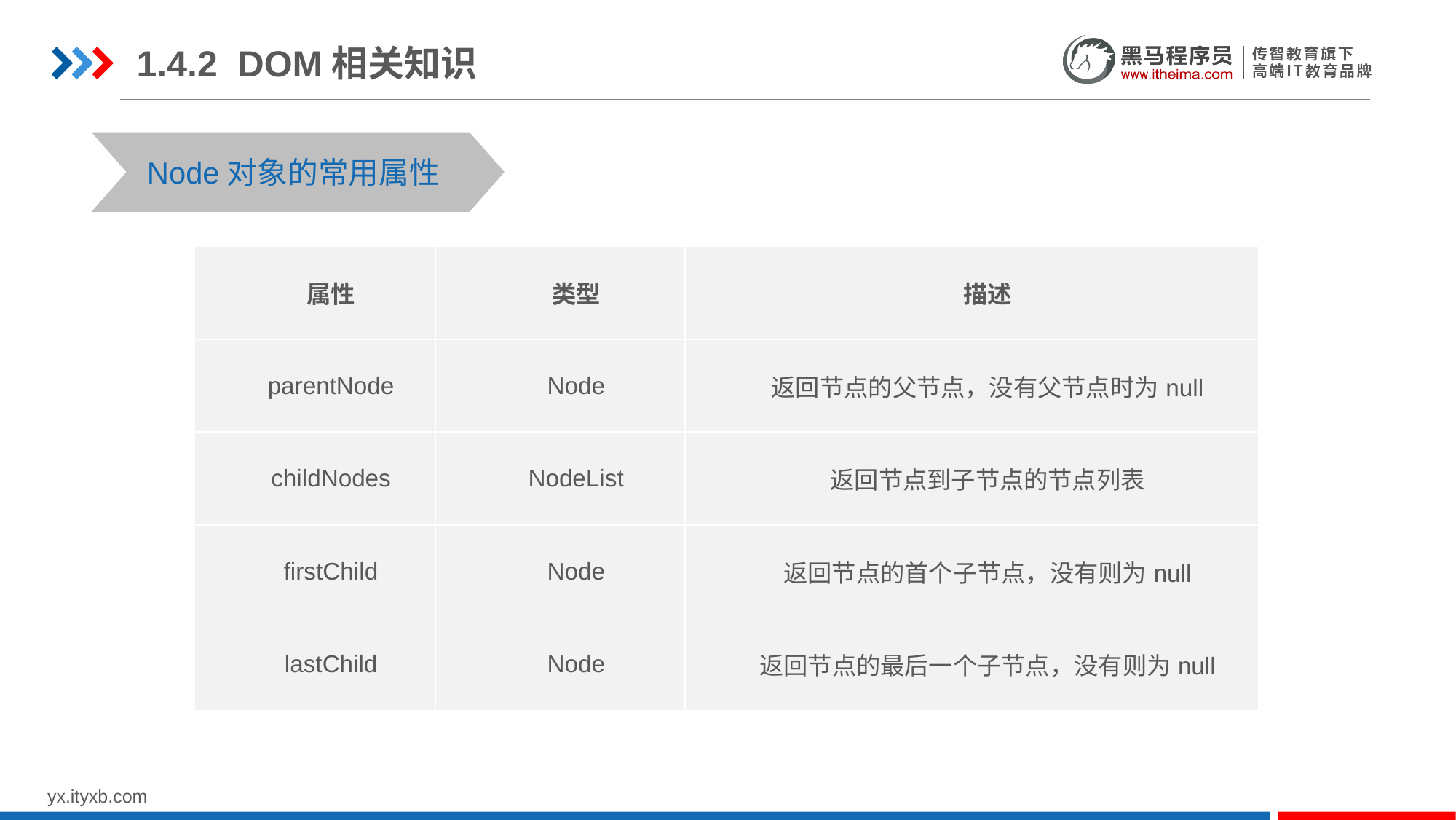

1.4.2  DOM相关知识

Node对象的常用属性
| 属性 | 类型 | 描述 |
| --- | --- | --- |
| parentNode | Node | 返回节点的父节点，没有父节点时为null |
| childNodes | NodeList | 返回节点到子节点的节点列表 |
| firstChild | Node | 返回节点的首个子节点，没有则为null |
| lastChild | Node | 返回节点的最后一个子节点，没有则为null |